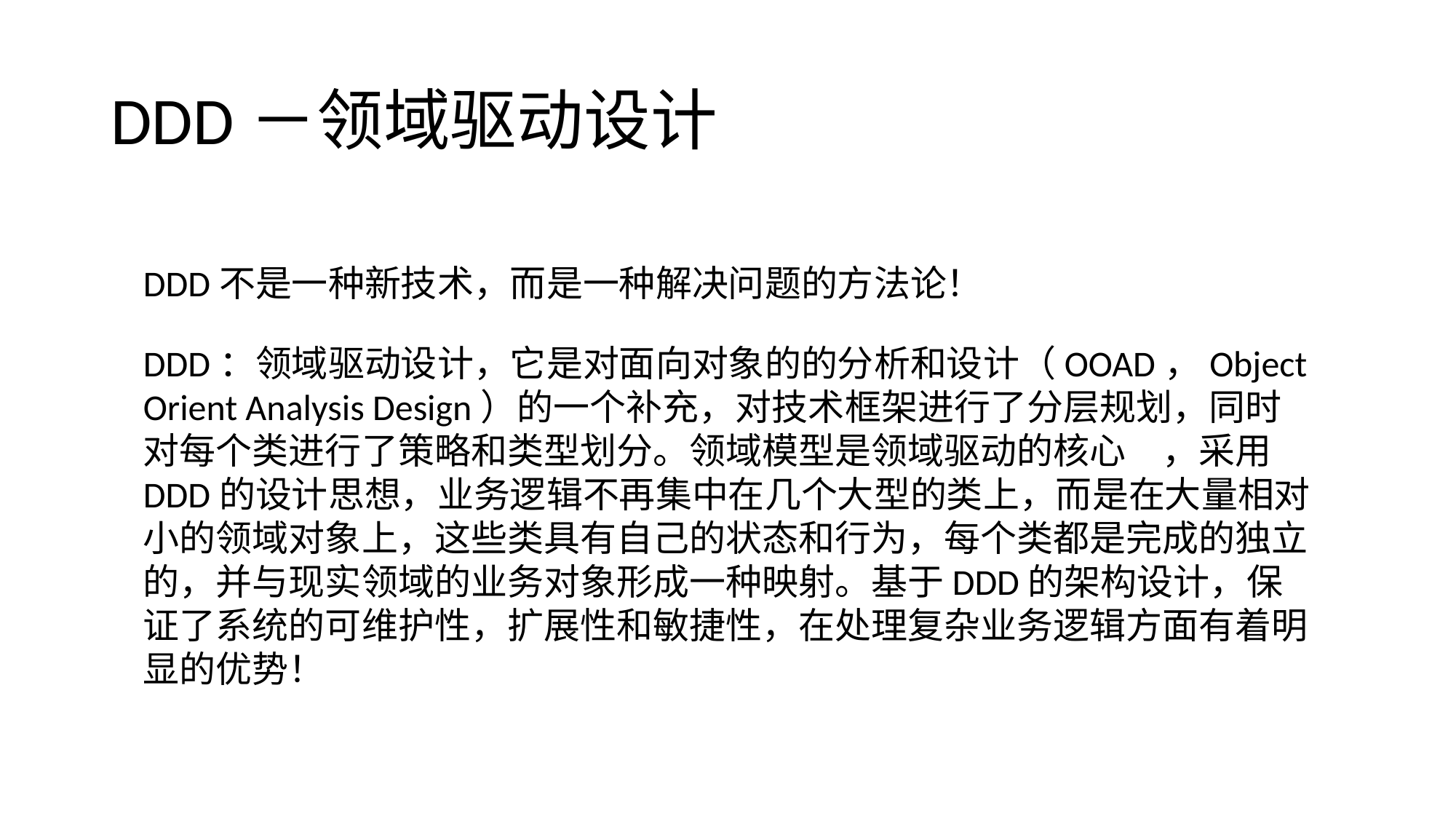

# DDD－领域驱动设计
DDD不是一种新技术，而是一种解决问题的方法论！

DDD：领域驱动设计，它是对面向对象的的分析和设计（OOAD，Object Orient Analysis Design）的一个补充，对技术框架进行了分层规划，同时对每个类进行了策略和类型划分。领域模型是领域驱动的核心　，采用DDD的设计思想，业务逻辑不再集中在几个大型的类上，而是在大量相对小的领域对象上，这些类具有自己的状态和行为，每个类都是完成的独立的，并与现实领域的业务对象形成一种映射。基于DDD的架构设计，保证了系统的可维护性，扩展性和敏捷性，在处理复杂业务逻辑方面有着明显的优势！